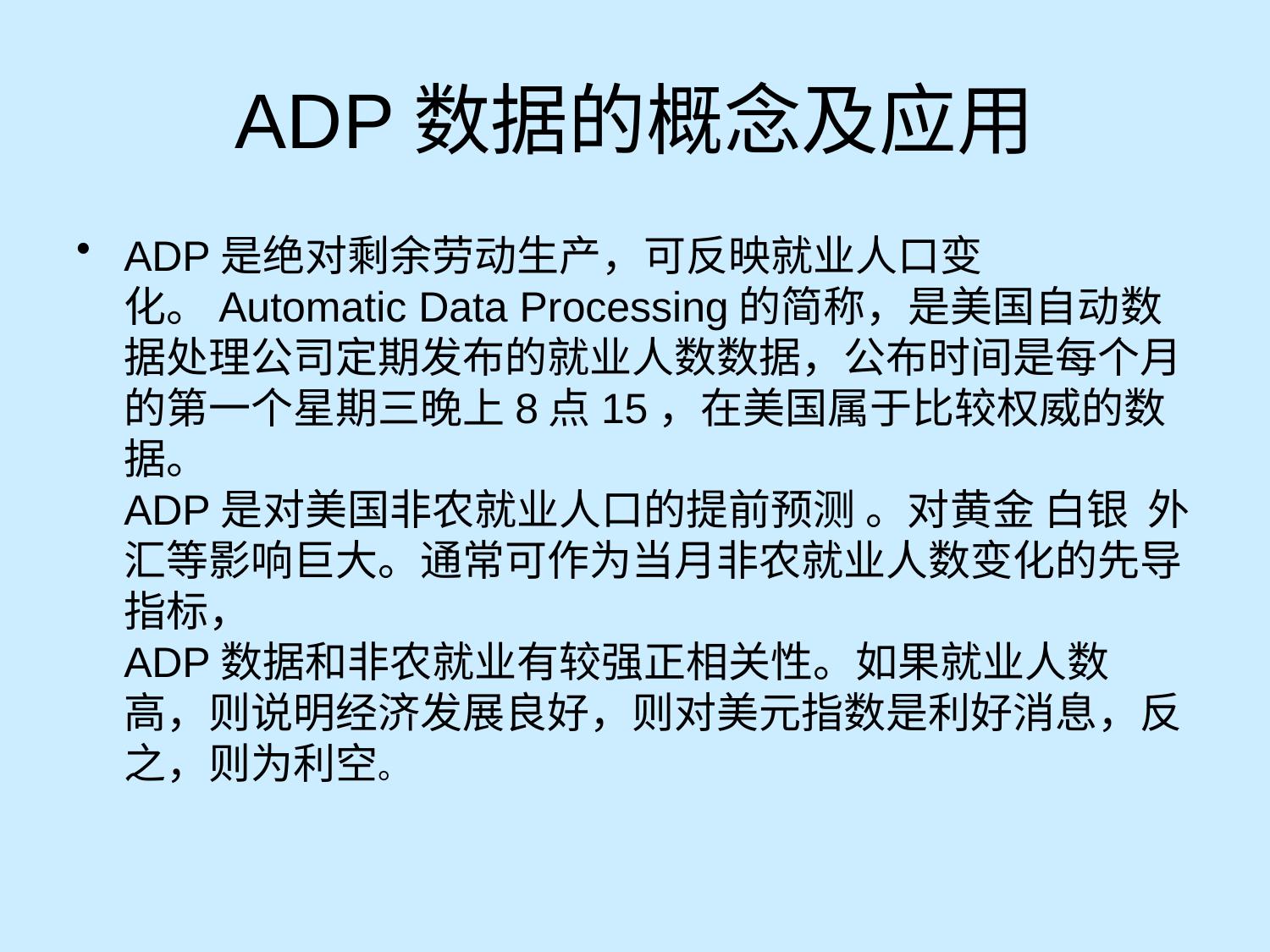

# ADP数据的概念及应用
ADP是绝对剩余劳动生产，可反映就业人口变化。Automatic Data Processing的简称，是美国自动数据处理公司定期发布的就业人数数据，公布时间是每个月的第一个星期三晚上8点15，在美国属于比较权威的数据。
ADP是对美国非农就业人口的提前预测 。对黄金 白银  外汇等影响巨大。通常可作为当月非农就业人数变化的先导指标，
ADP数据和非农就业有较强正相关性。如果就业人数高，则说明经济发展良好，则对美元指数是利好消息，反之，则为利空。